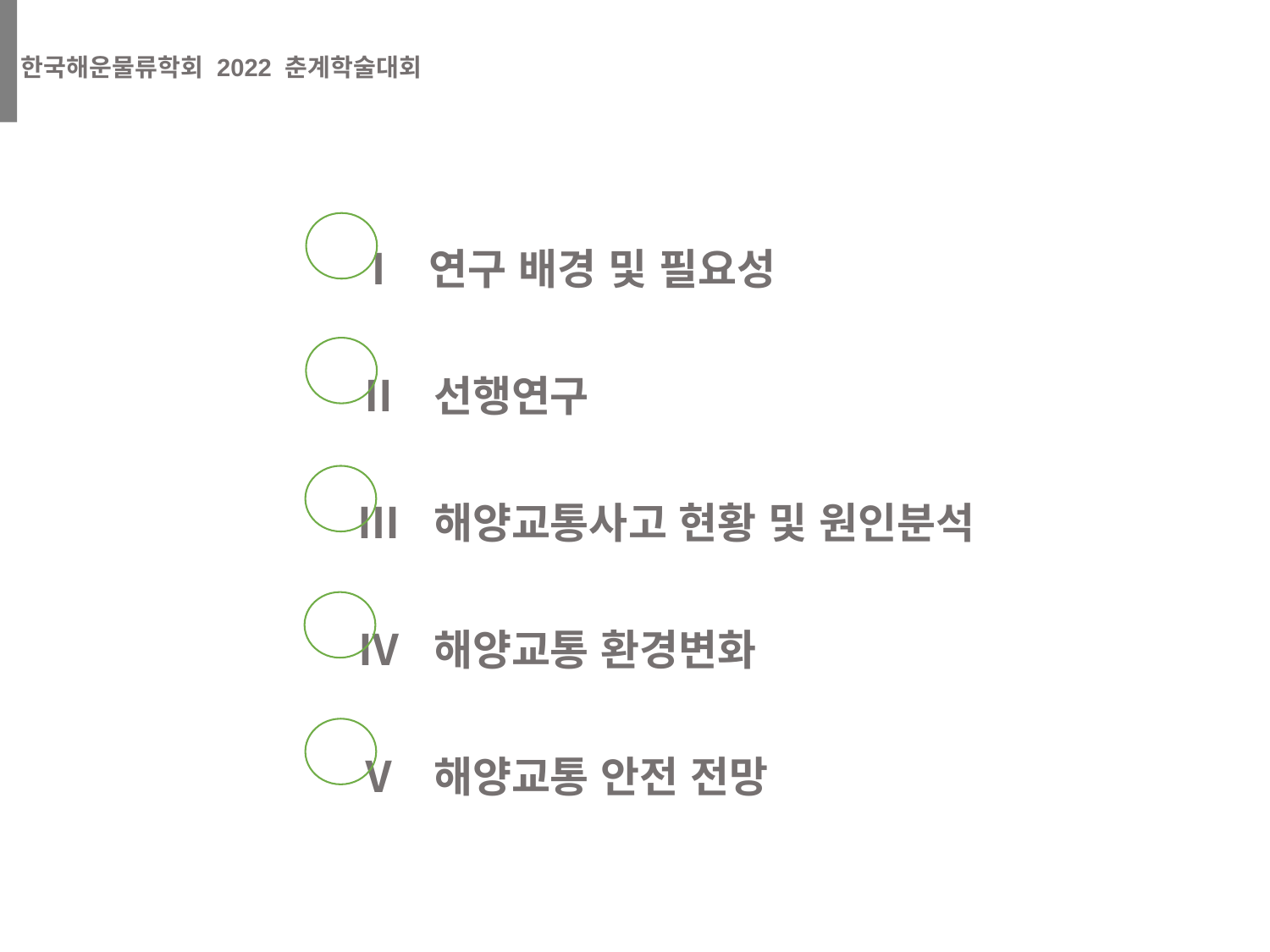

한국해운물류학회 2022 춘계학술대회
Ⅰ  연구 배경 및 필요성
Ⅱ  선행연구
Ⅲ  해양교통사고 현황 및 원인분석
Ⅳ  해양교통 환경변화
Ⅴ  해양교통 안전 전망